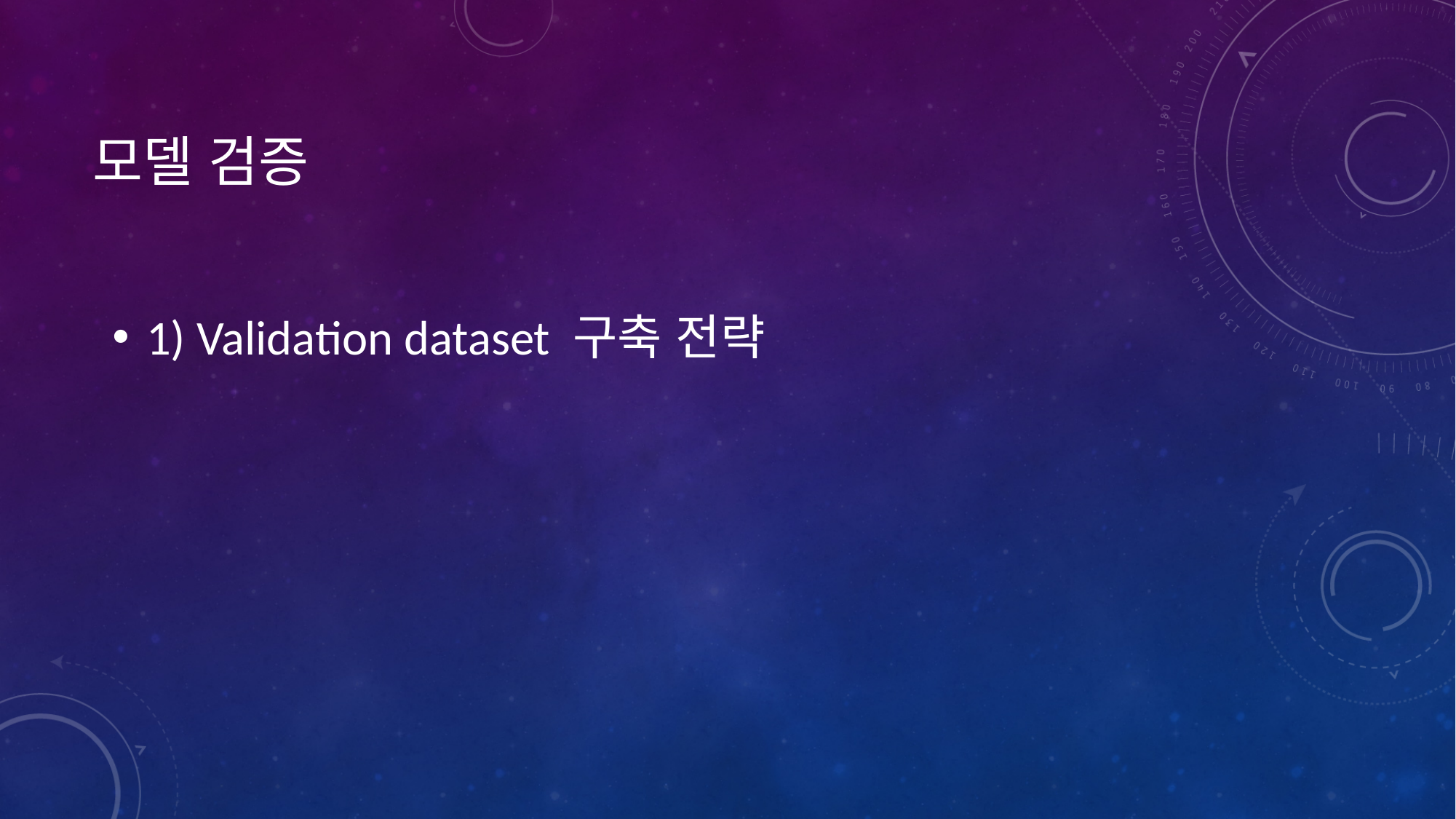

# 모델 검증
1) Validation dataset 구축 전략